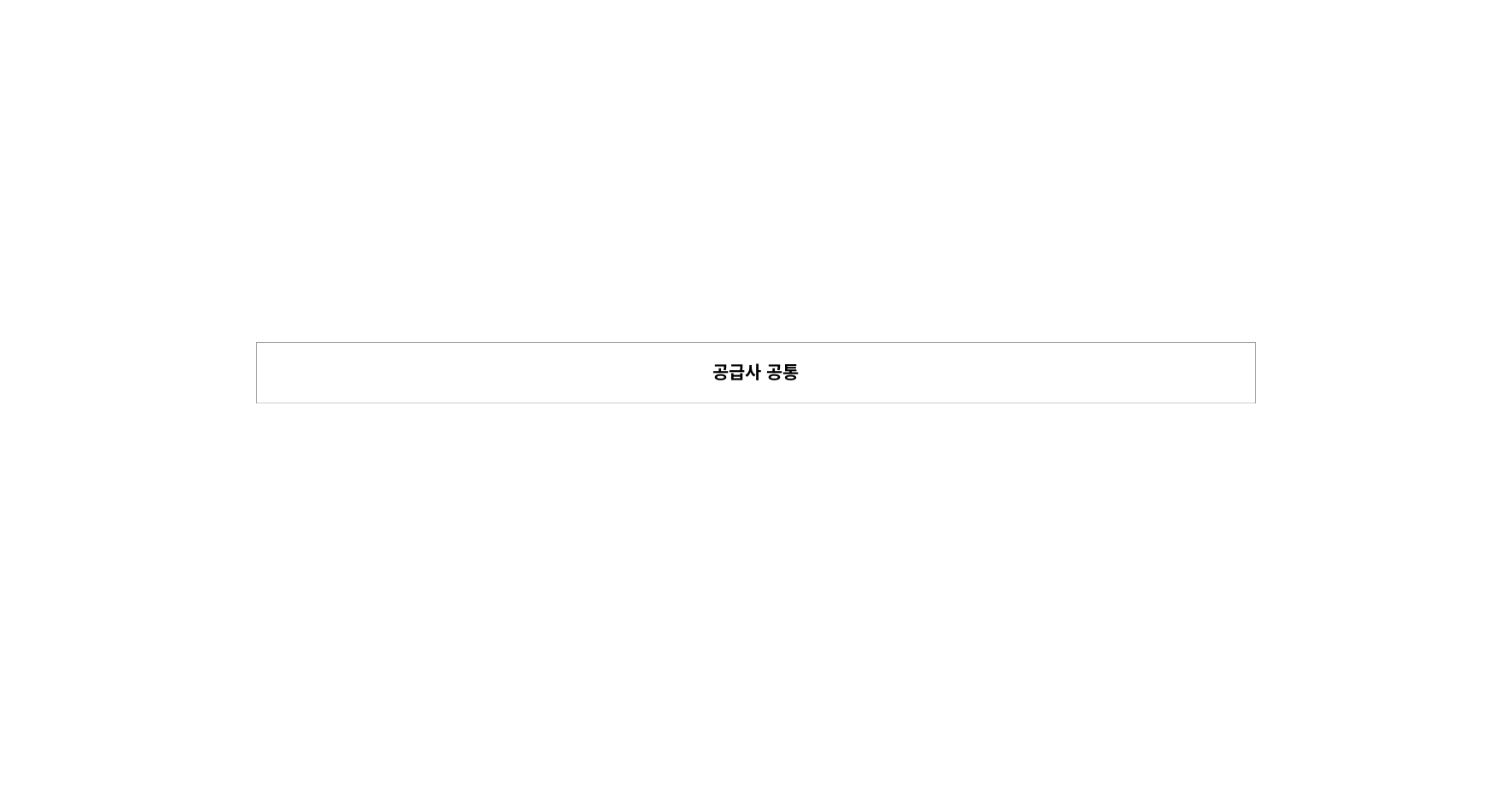

| 공급사 공통 |
| --- |